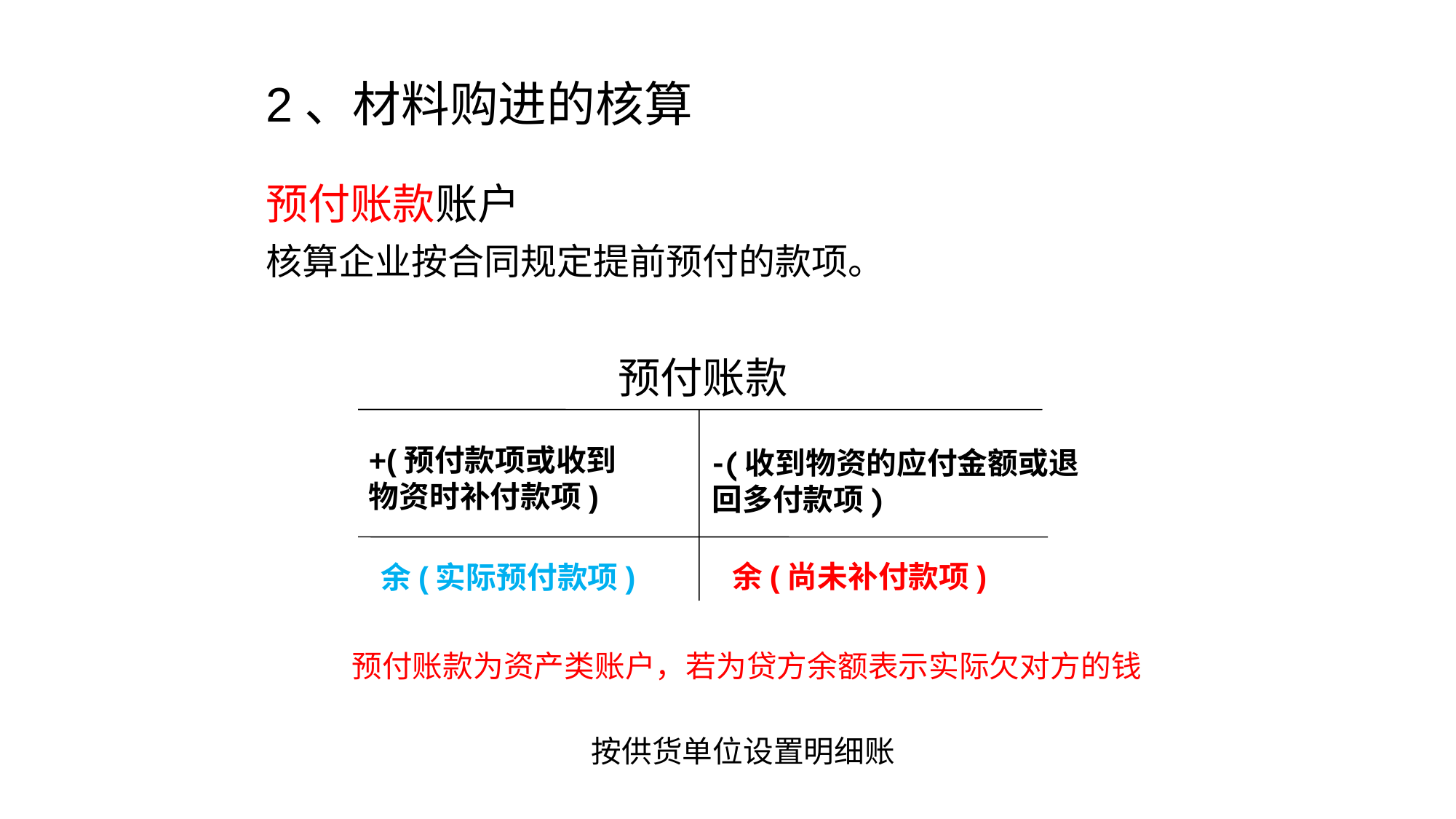

# 2、材料购进的核算
预付账款账户
核算企业按合同规定提前预付的款项。
预付账款

+(预付款项或收到物资时补付款项)
-(收到物资的应付金额或退回多付款项)

余(尚未补付款项)
余(实际预付款项)
预付账款为资产类账户，若为贷方余额表示实际欠对方的钱
按供货单位设置明细账